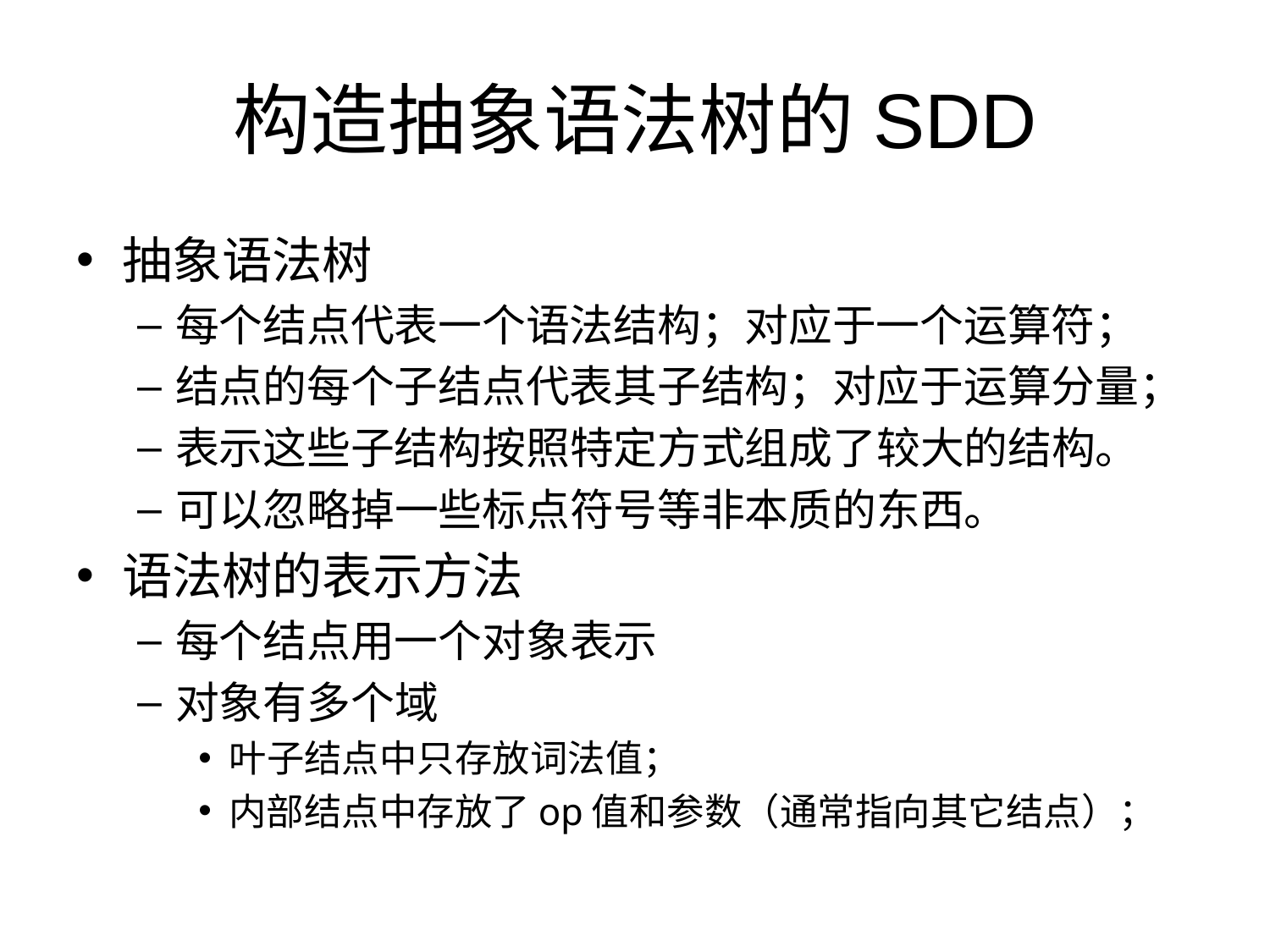

# 构造抽象语法树的SDD
抽象语法树
每个结点代表一个语法结构；对应于一个运算符；
结点的每个子结点代表其子结构；对应于运算分量；
表示这些子结构按照特定方式组成了较大的结构。
可以忽略掉一些标点符号等非本质的东西。
语法树的表示方法
每个结点用一个对象表示
对象有多个域
叶子结点中只存放词法值；
内部结点中存放了op值和参数（通常指向其它结点）；